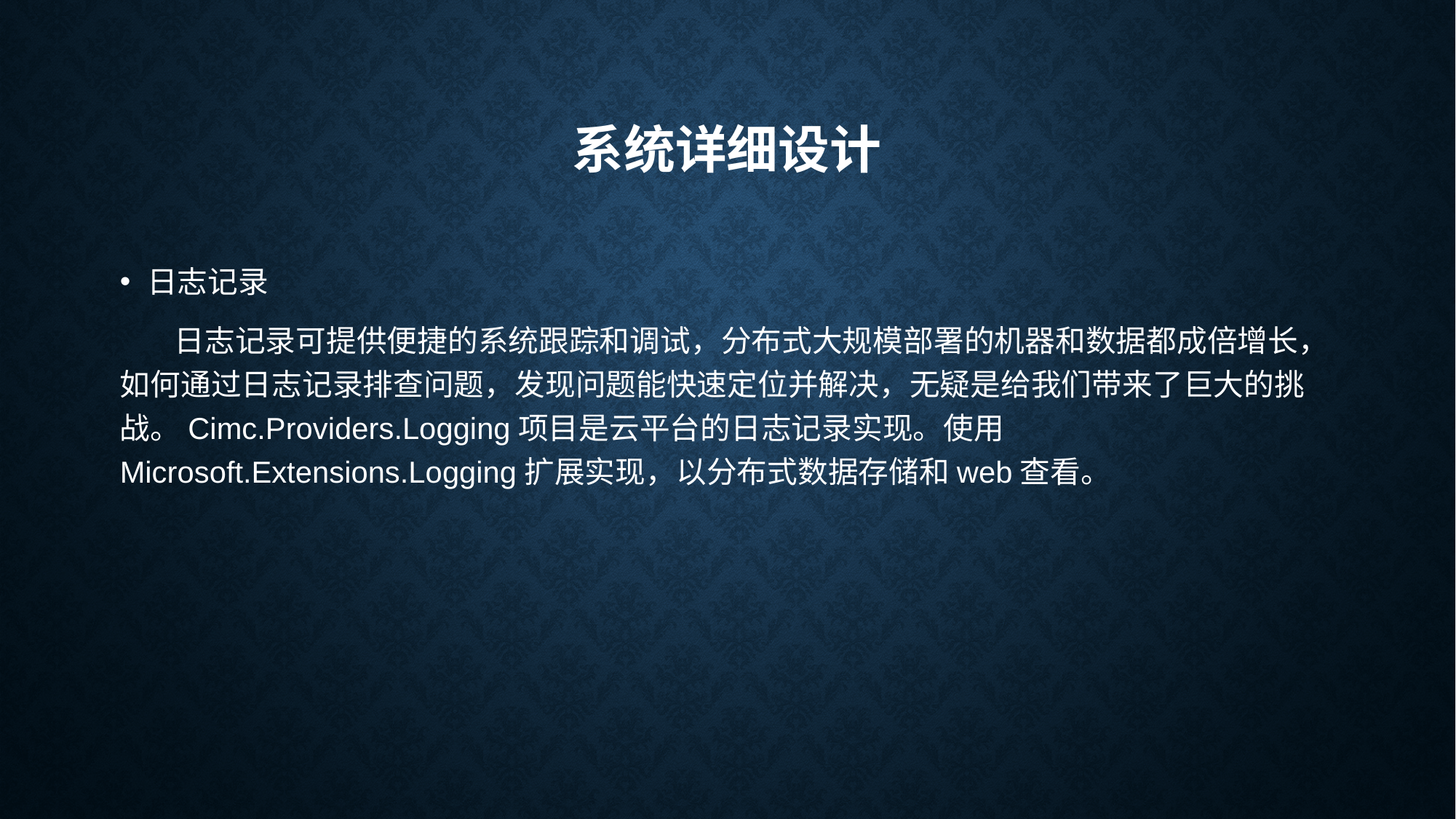

# 系统详细设计
日志记录
       日志记录可提供便捷的系统跟踪和调试，分布式大规模部署的机器和数据都成倍增长，如何通过日志记录排查问题，发现问题能快速定位并解决，无疑是给我们带来了巨大的挑战。Cimc.Providers.Logging项目是云平台的日志记录实现。使用Microsoft.Extensions.Logging扩展实现，以分布式数据存储和web查看。